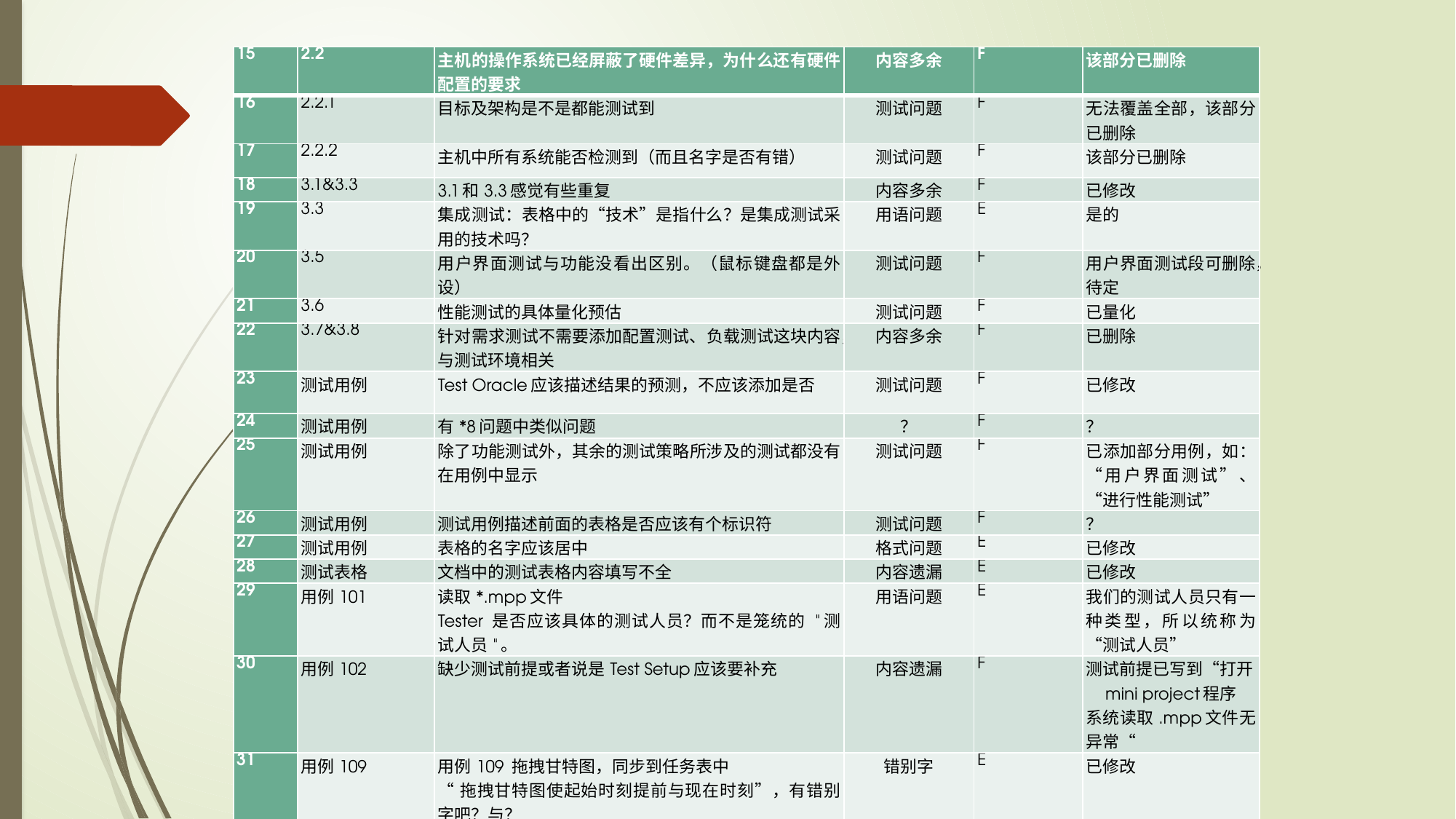

| 15 | 2.2 | 主机的操作系统已经屏蔽了硬件差异，为什么还有硬件配置的要求 | 内容多余 | F | 该部分已删除 |
| --- | --- | --- | --- | --- | --- |
| 16 | 2.2.1 | 目标及架构是不是都能测试到 | 测试问题 | F | 无法覆盖全部，该部分已删除 |
| 17 | 2.2.2 | 主机中所有系统能否检测到（而且名字是否有错） | 测试问题 | F | 该部分已删除 |
| 18 | 3.1&3.3 | 3.1和3.3感觉有些重复 | 内容多余 | F | 已修改 |
| 19 | 3.3 | 集成测试：表格中的“技术”是指什么？是集成测试采用的技术吗？ | 用语问题 | E | 是的 |
| 20 | 3.5 | 用户界面测试与功能没看出区别。（鼠标键盘都是外设） | 测试问题 | F | 用户界面测试段可删除，待定 |
| 21 | 3.6 | 性能测试的具体量化预估 | 测试问题 | F | 已量化 |
| 22 | 3.7&3.8 | 针对需求测试不需要添加配置测试、负载测试这块内容，与测试环境相关 | 内容多余 | F | 已删除 |
| 23 | 测试用例 | Test Oracle应该描述结果的预测，不应该添加是否 | 测试问题 | F | 已修改 |
| 24 | 测试用例 | 有\*8问题中类似问题 | ？ | F | ？ |
| 25 | 测试用例 | 除了功能测试外，其余的测试策略所涉及的测试都没有在用例中显示 | 测试问题 | F | 已添加部分用例，如：“用户界面测试”、“进行性能测试” |
| 26 | 测试用例 | 测试用例描述前面的表格是否应该有个标识符 | 测试问题 | F | ？ |
| 27 | 测试用例 | 表格的名字应该居中 | 格式问题 | E | 已修改 |
| 28 | 测试表格 | 文档中的测试表格内容填写不全 | 内容遗漏 | E | 已修改 |
| 29 | 用例101 | 读取\*.mpp文件 Tester 是否应该具体的测试人员？而不是笼统的 "测试人员"。 | 用语问题 | E | 我们的测试人员只有一种类型，所以统称为“测试人员” |
| 30 | 用例102 | 缺少测试前提或者说是Test Setup应该要补充 | 内容遗漏 | F | 测试前提已写到“打开mini project程序 系统读取.mpp文件无异常“ |
| 31 | 用例109 | 用例109 拖拽甘特图，同步到任务表中 “拖拽甘特图使起始时刻提前与现在时刻”，有错别字吧？与？ | 错别字 | E | 已修改 |
| 32 | 用例112 | 另存为\*.mpx文件 “在另存为目录中多出指定名称的mpx文件”，一句不通顺。 | 用语问题 | E | 已修改 |